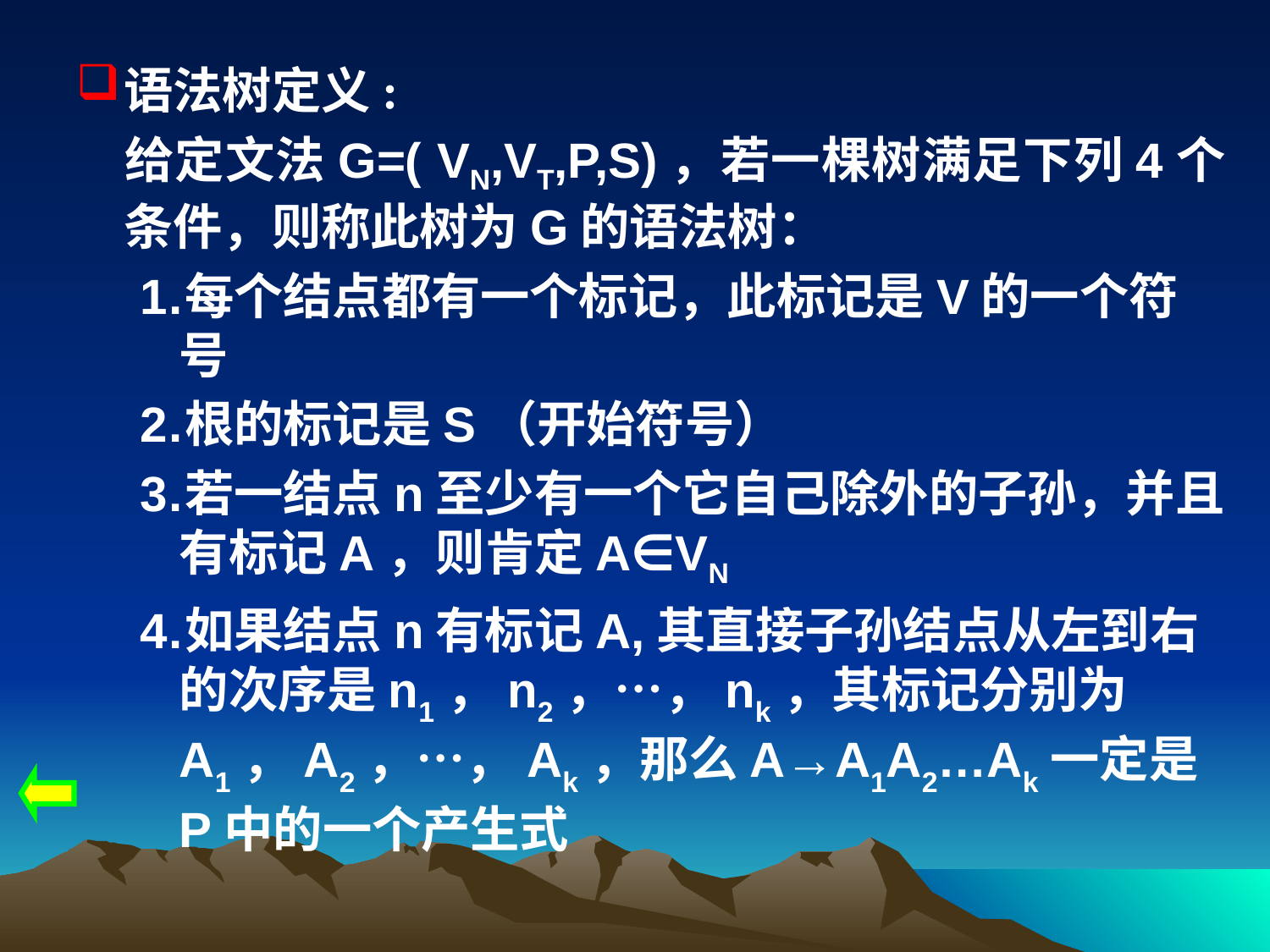

语法树定义:
	给定文法G=( VN,VT,P,S)，若一棵树满足下列4个条件，则称此树为G的语法树：
每个结点都有一个标记，此标记是V的一个符号
根的标记是S（开始符号）
若一结点n至少有一个它自己除外的子孙，并且有标记A，则肯定A∈VN
如果结点n有标记A,其直接子孙结点从左到右的次序是n1，n2，…，nk，其标记分别为A1，A2，…，Ak，那么A→A1A2…Ak一定是P中的一个产生式